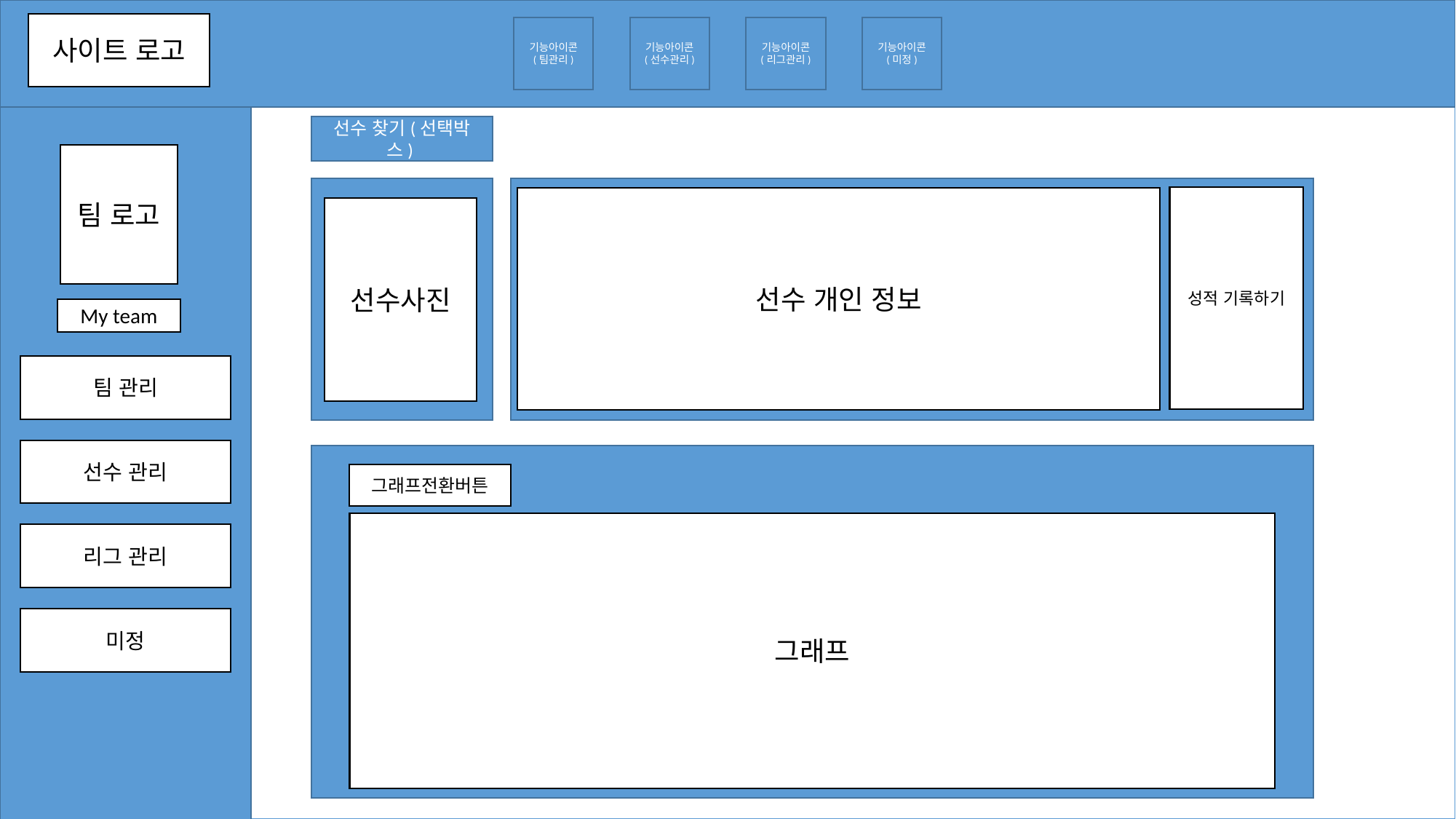

사이트 로고
기능아이콘
(팀관리)
기능아이콘
(선수관리)
기능아이콘
(리그관리)
기능아이콘
(미정)
선수 찾기(선택박스)
팀 로고

성적 기록하기
선수 개인 정보
선수사진
My team
팀 관리
선수 관리

그래프전환버튼
그래프
리그 관리
미정